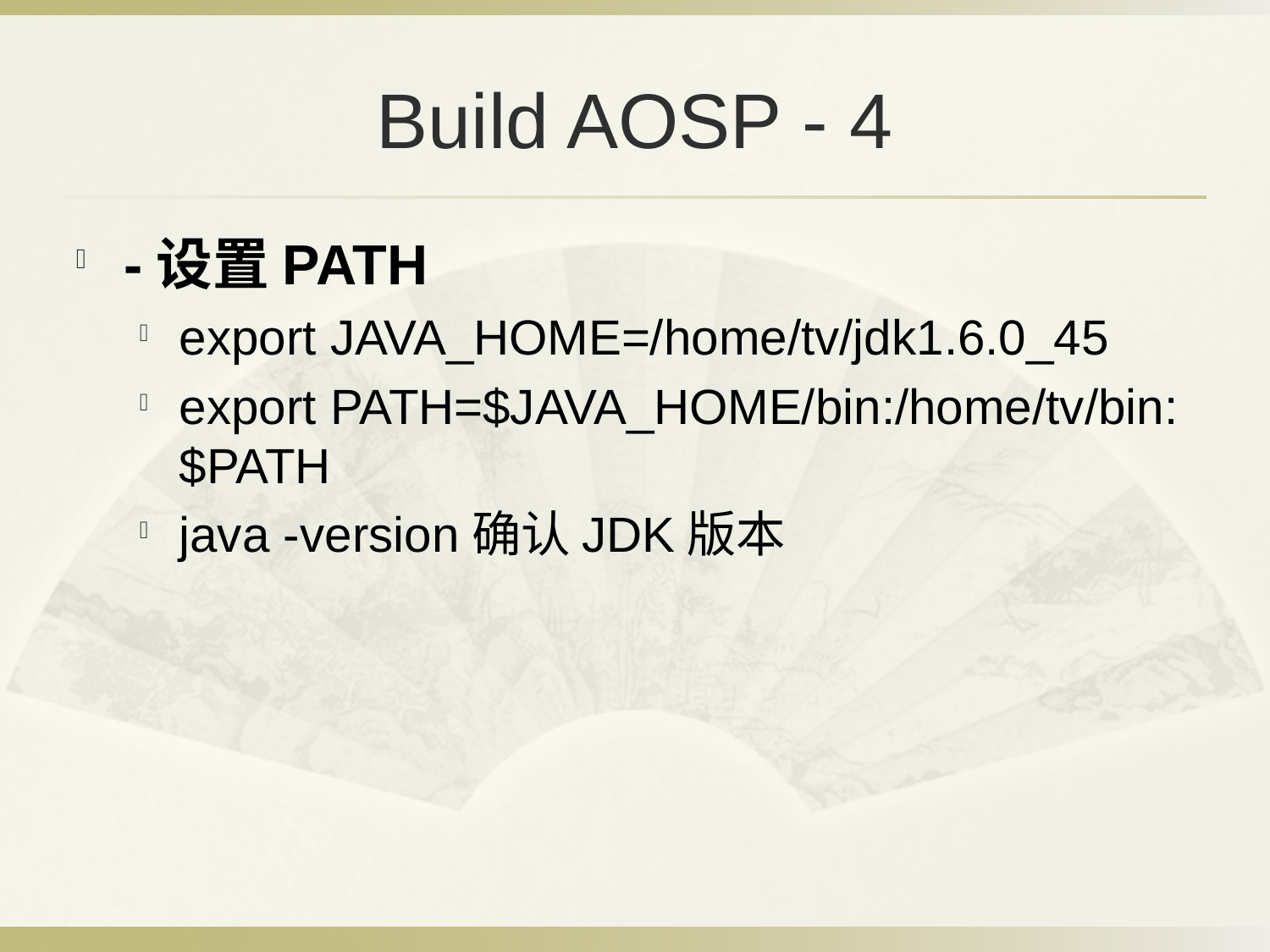

# Build AOSP - 4
-设置PATH
export JAVA_HOME=/home/tv/jdk1.6.0_45
export PATH=$JAVA_HOME/bin:/home/tv/bin:$PATH
java -version确认JDK版本